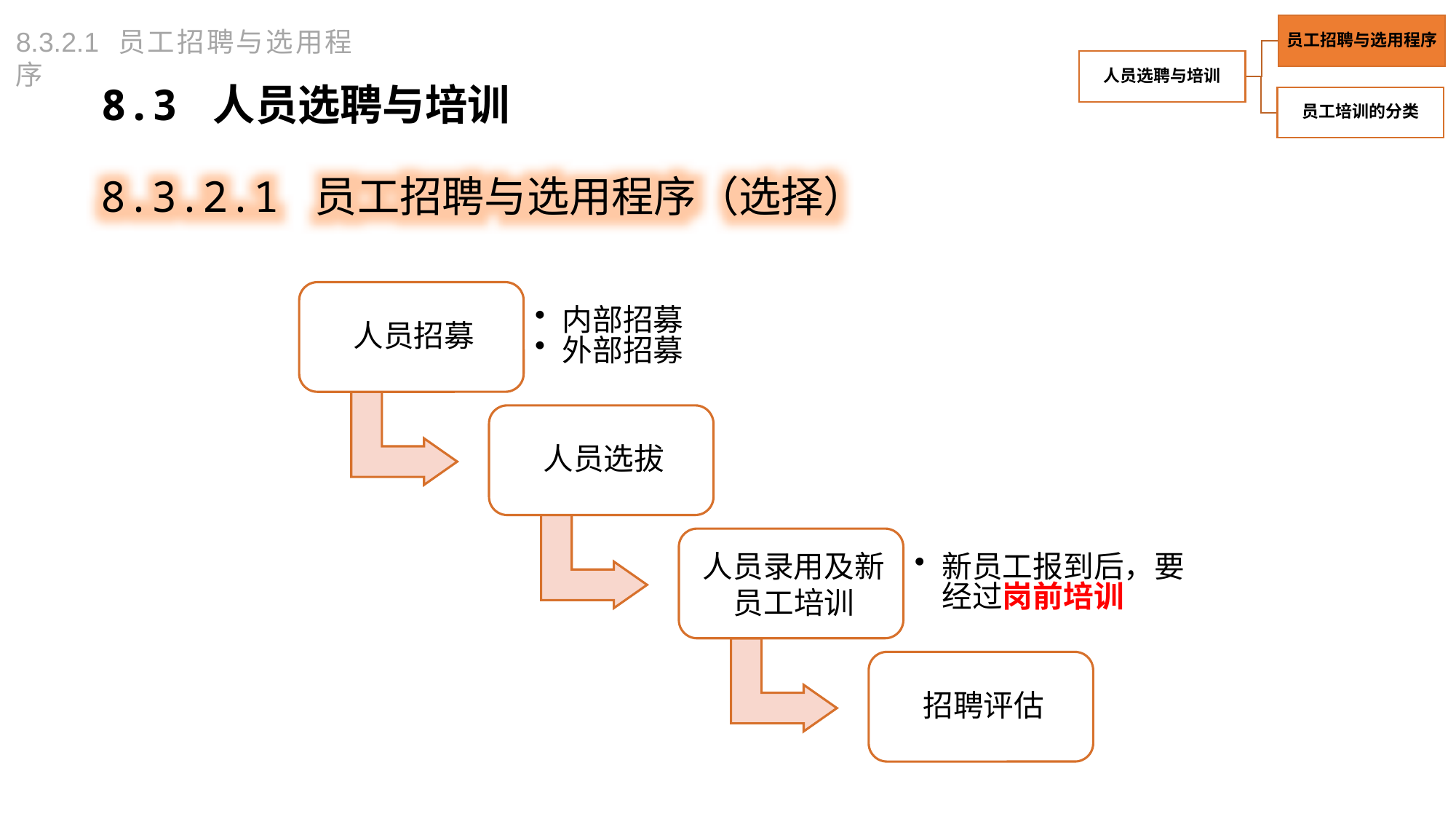

人员选聘与培训
员工招聘与选用程序
员工培训的分类
8.3.2.1 员工招聘与选用程序
8.3 人员选聘与培训
8.3.2.1 员工招聘与选用程序（选择）
人员招募
内部招募
外部招募
人员选拔
人员录用及新员工培训
新员工报到后，要经过岗前培训
招聘评估